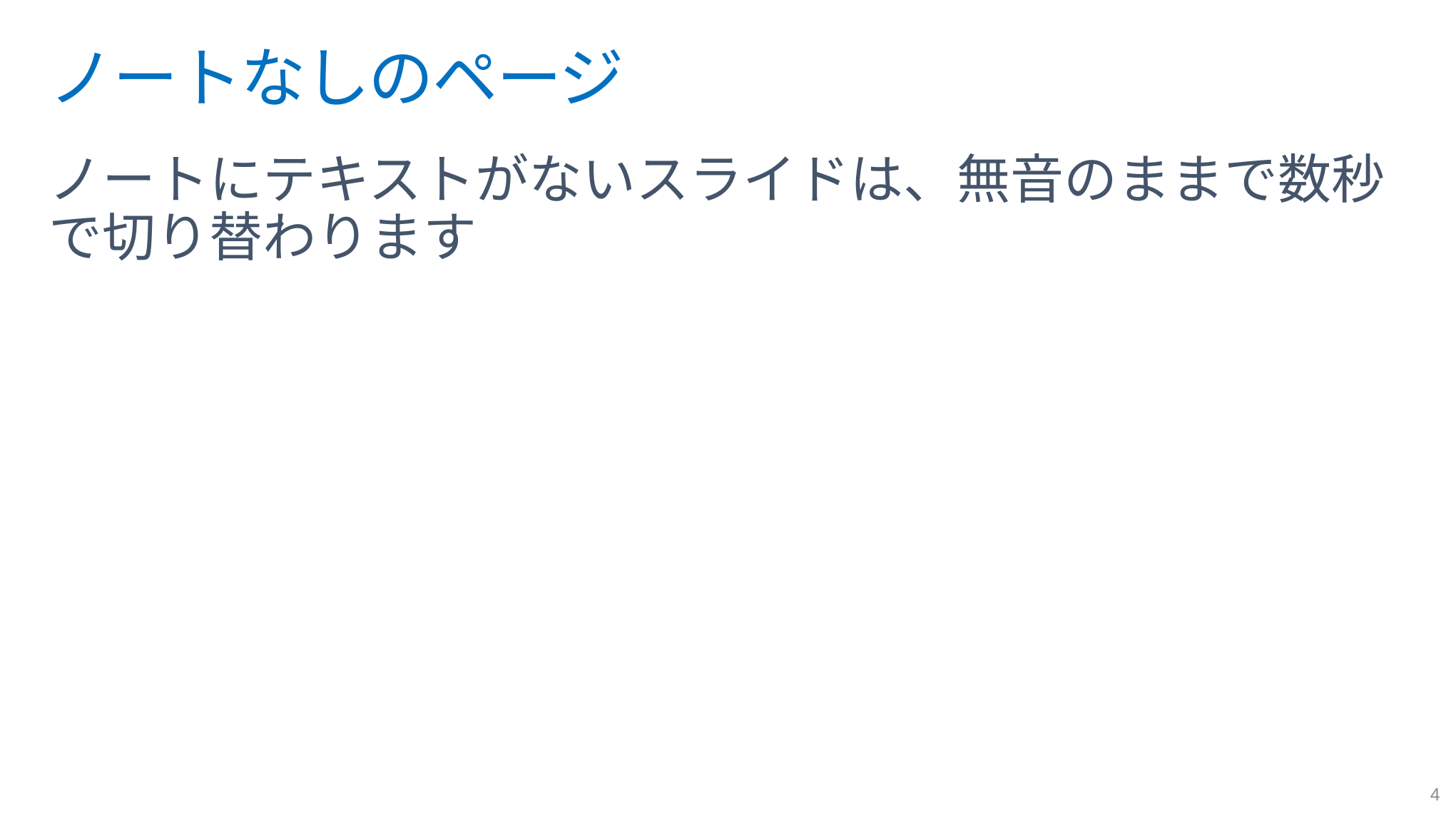

# ノートなしのページ
ノートにテキストがないスライドは、無音のままで数秒で切り替わります
4